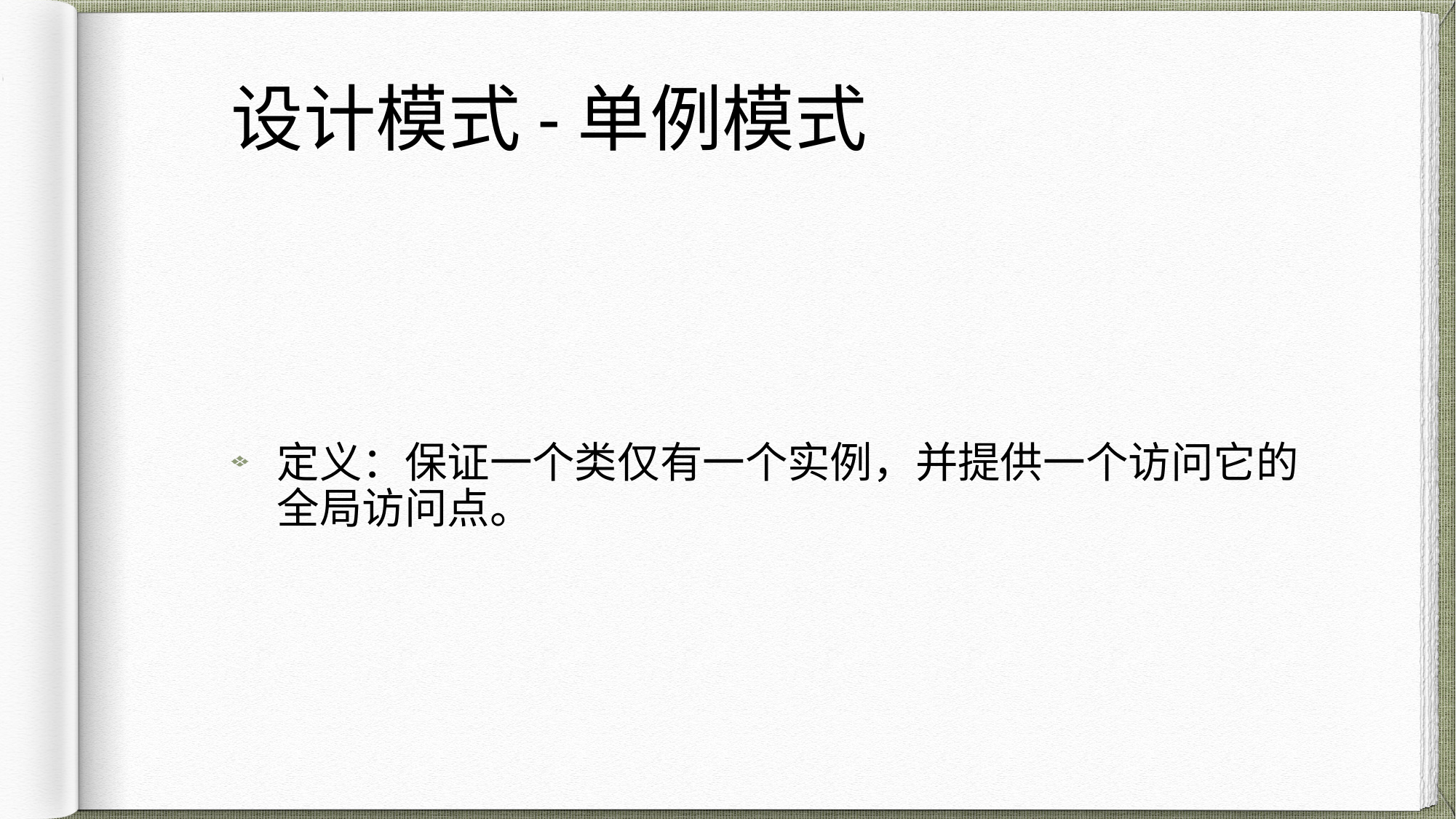

# 设计模式-单例模式
定义：保证一个类仅有一个实例，并提供一个访问它的全局访问点。